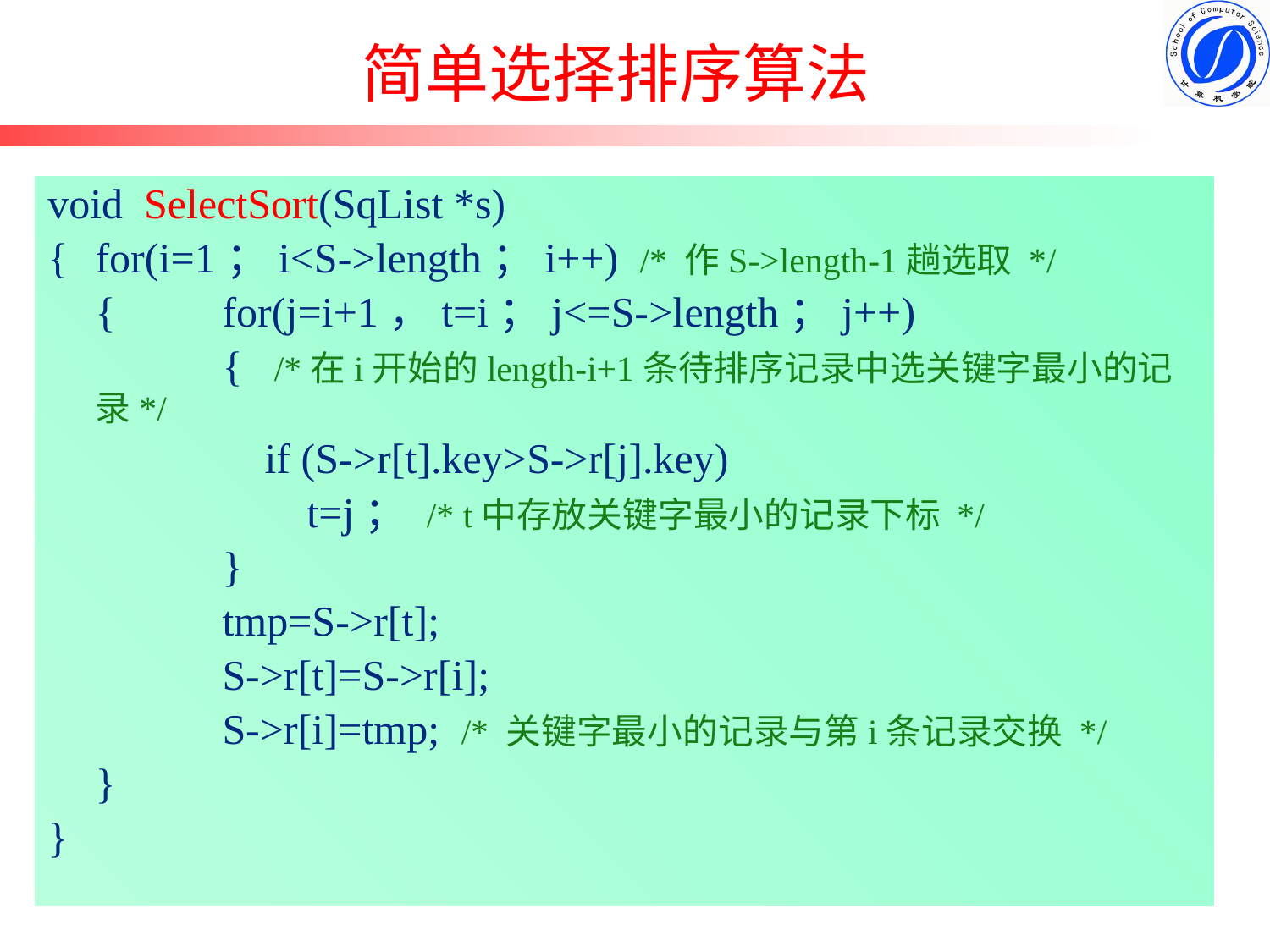

# 简单选择排序算法
void  SelectSort(SqList *s)
{	for(i=1；i<S->length；i++)  /* 作S->length-1趟选取 */
	{	for(j=i+1，t=i；j<=S->length；j++)
		{   /*在i开始的length-i+1条待排序记录中选关键字最小的记录*/
		    if (S->r[t].key>S->r[j].key)
		        t=j； /* t中存放关键字最小的记录下标 */
		}
		tmp=S->r[t];
		S->r[t]=S->r[i];
		S->r[i]=tmp;  /* 关键字最小的记录与第i条记录交换 */
	}
}